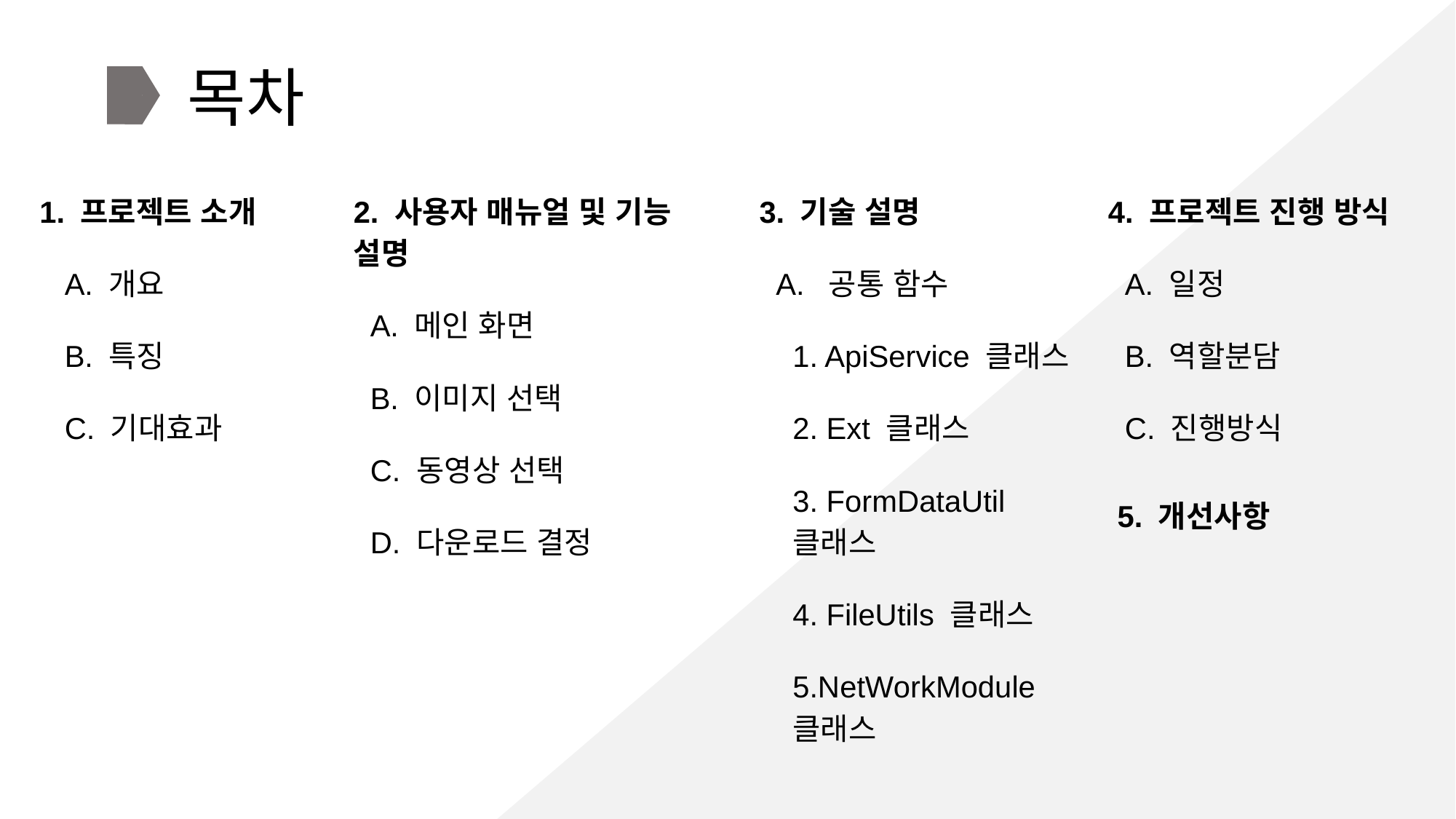

목차

1. 프로젝트 소개
 A. 개요
 B. 특징
 C. 기대효과
2. 사용자 매뉴얼 및 기능 설명
A. 메인 화면
B. 이미지 선택
C. 동영상 선택
D. 다운로드 결정
3. 기술 설명
A.  공통 함수
1. ApiService 클래스
2. Ext 클래스
3. FormDataUtil 클래스
4. FileUtils 클래스
5.NetWorkModule클래스

4. 프로젝트 진행 방식
A. 일정
B. 역할분담
C. 진행방식
5. 개선사항